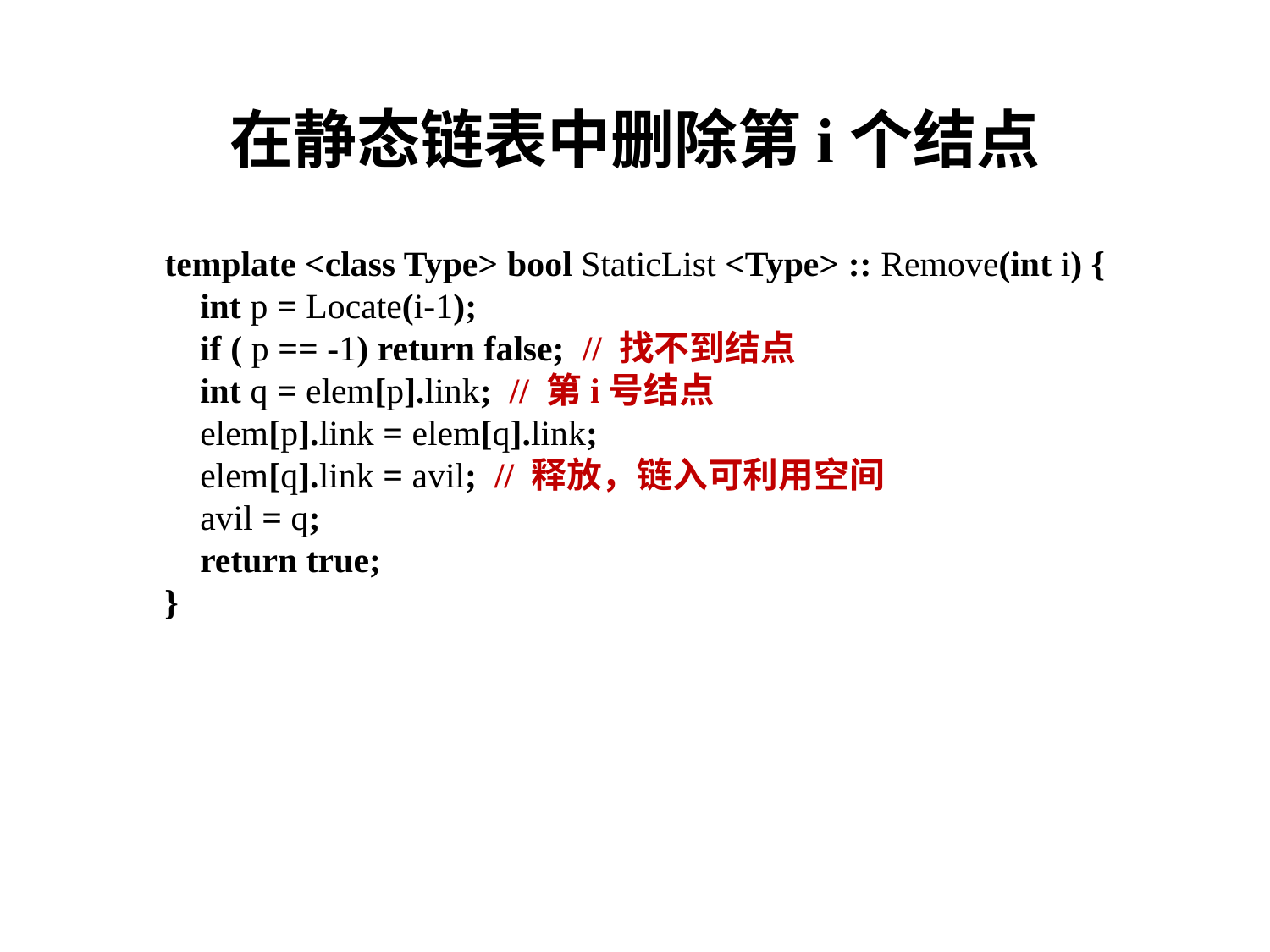

# 在静态链表中删除第i个结点
template <class Type> bool StaticList <Type> :: Remove(int i) {
    int p = Locate(i-1);
    if ( p == -1) return false;  // 找不到结点
    int q = elem[p].link;  // 第i号结点
    elem[p].link = elem[q].link;
    elem[q].link = avil;  // 释放，链入可利用空间
    avil = q;
    return true;
}